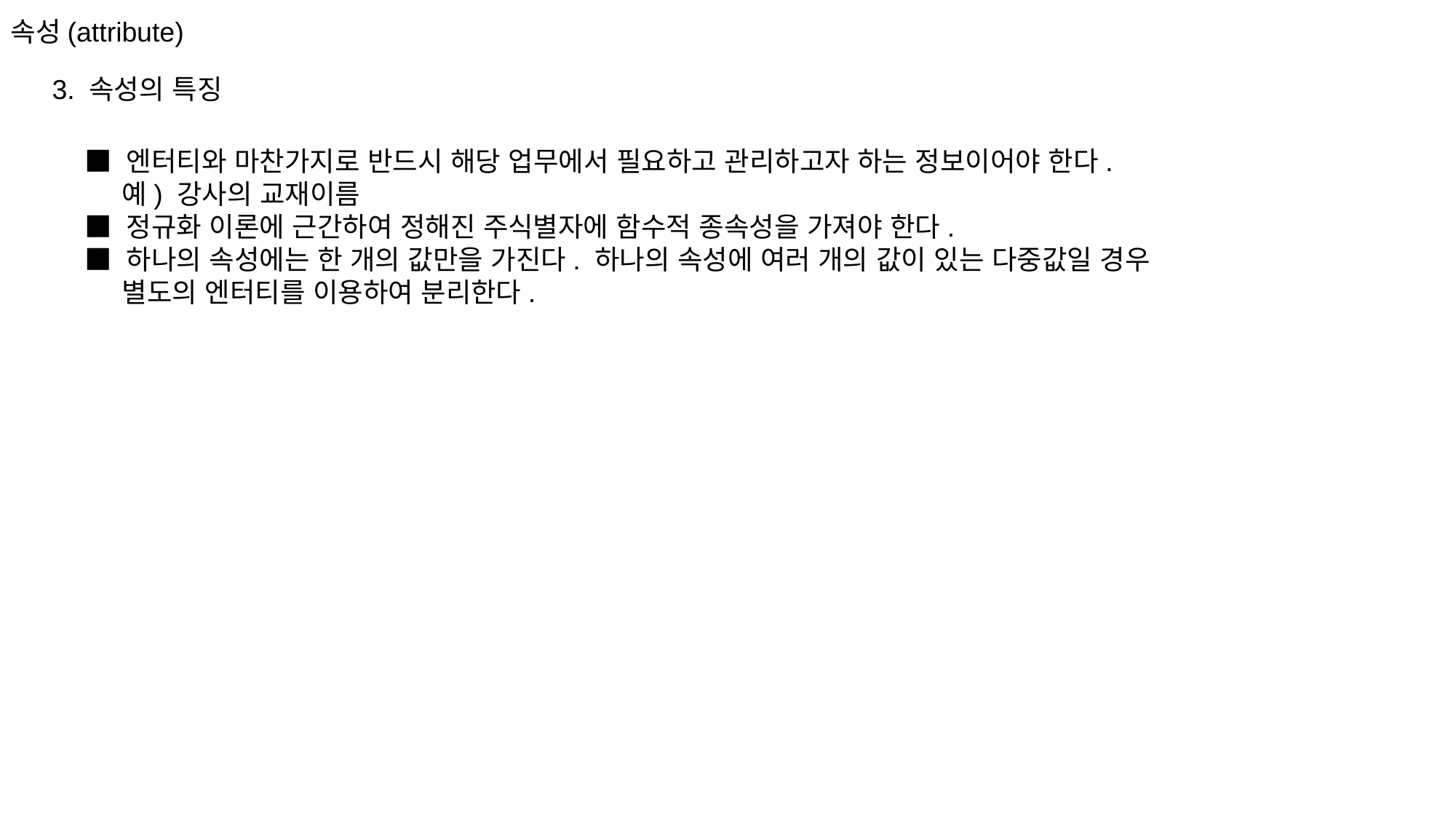

속성(attribute)
3. 속성의 특징
■ 엔터티와 마찬가지로 반드시 해당 업무에서 필요하고 관리하고자 하는 정보이어야 한다.
    예) 강사의 교재이름
■ 정규화 이론에 근간하여 정해진 주식별자에 함수적 종속성을 가져야 한다.
■ 하나의 속성에는 한 개의 값만을 가진다. 하나의 속성에 여러 개의 값이 있는 다중값일 경우
    별도의 엔터티를 이용하여 분리한다.